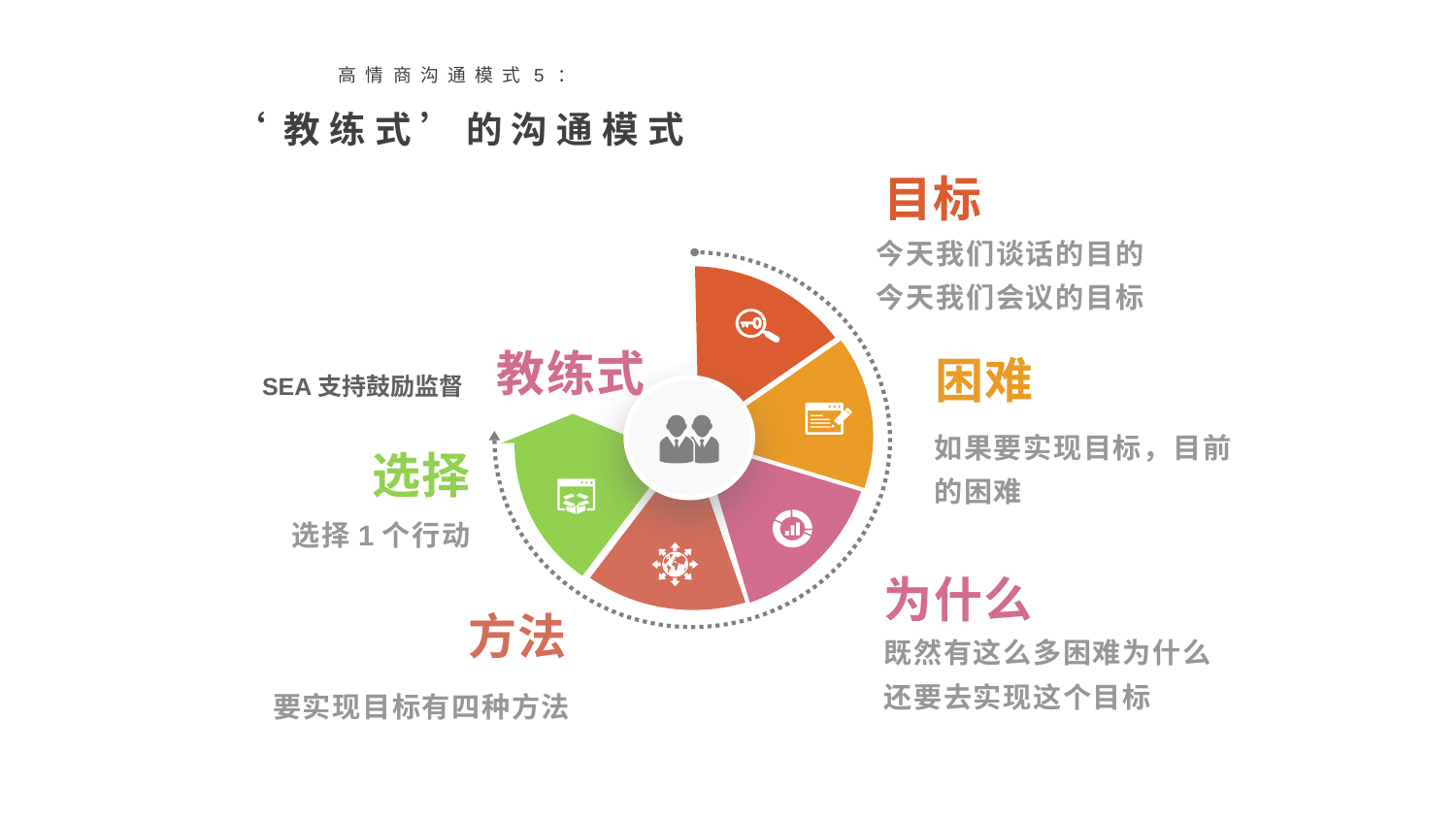

高情商沟通模式5：
‘教练式’的沟通模式
目标
今天我们谈话的目的
今天我们会议的目标

教练式
困难
如果要实现目标，目前的困难
SEA支持鼓励监督

选择
选择1个行动

为什么
既然有这么多困难为什么还要去实现这个目标
方法
要实现目标有四种方法